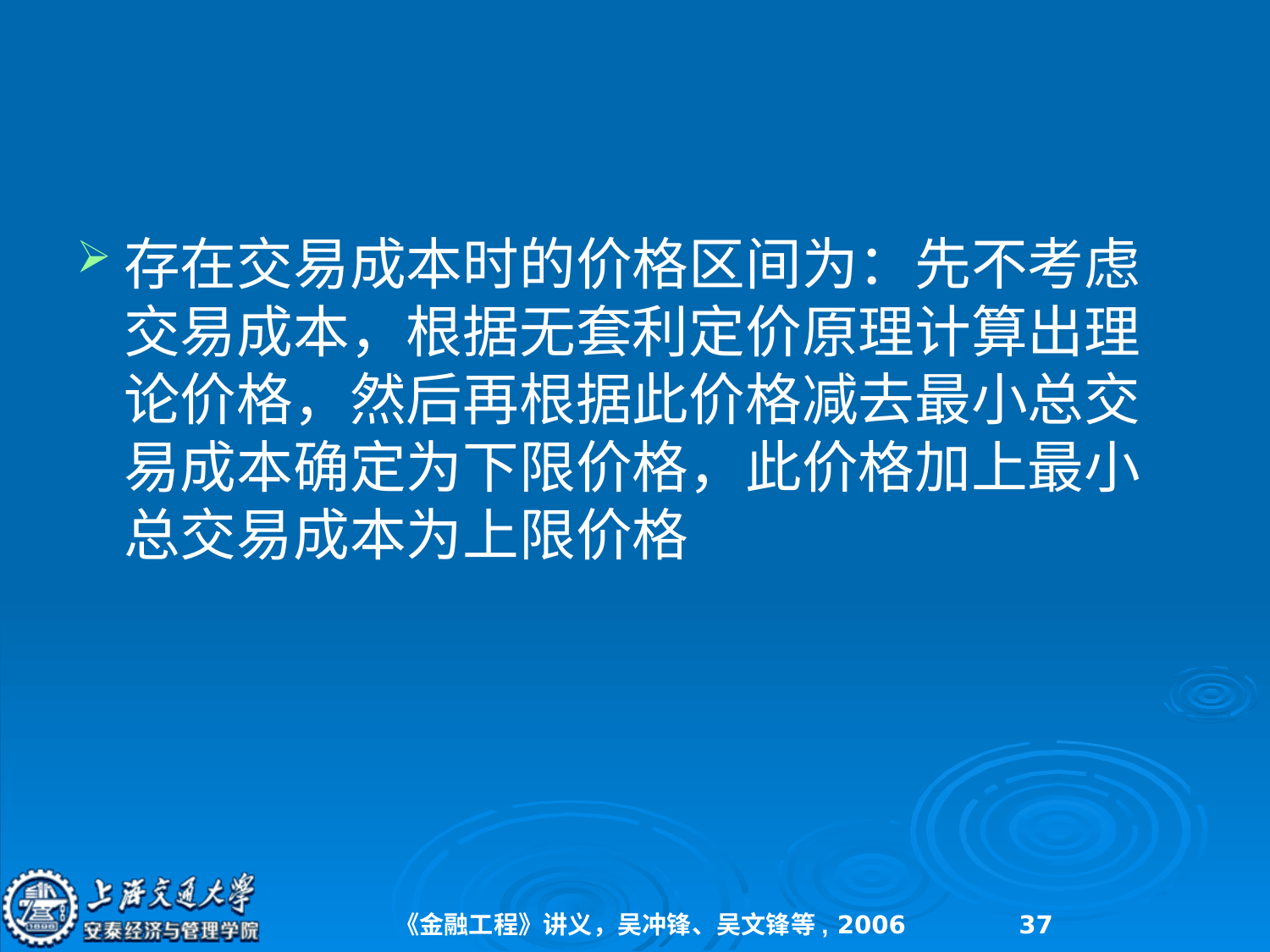

#
存在交易成本时的价格区间为：先不考虑交易成本，根据无套利定价原理计算出理论价格，然后再根据此价格减去最小总交易成本确定为下限价格，此价格加上最小总交易成本为上限价格